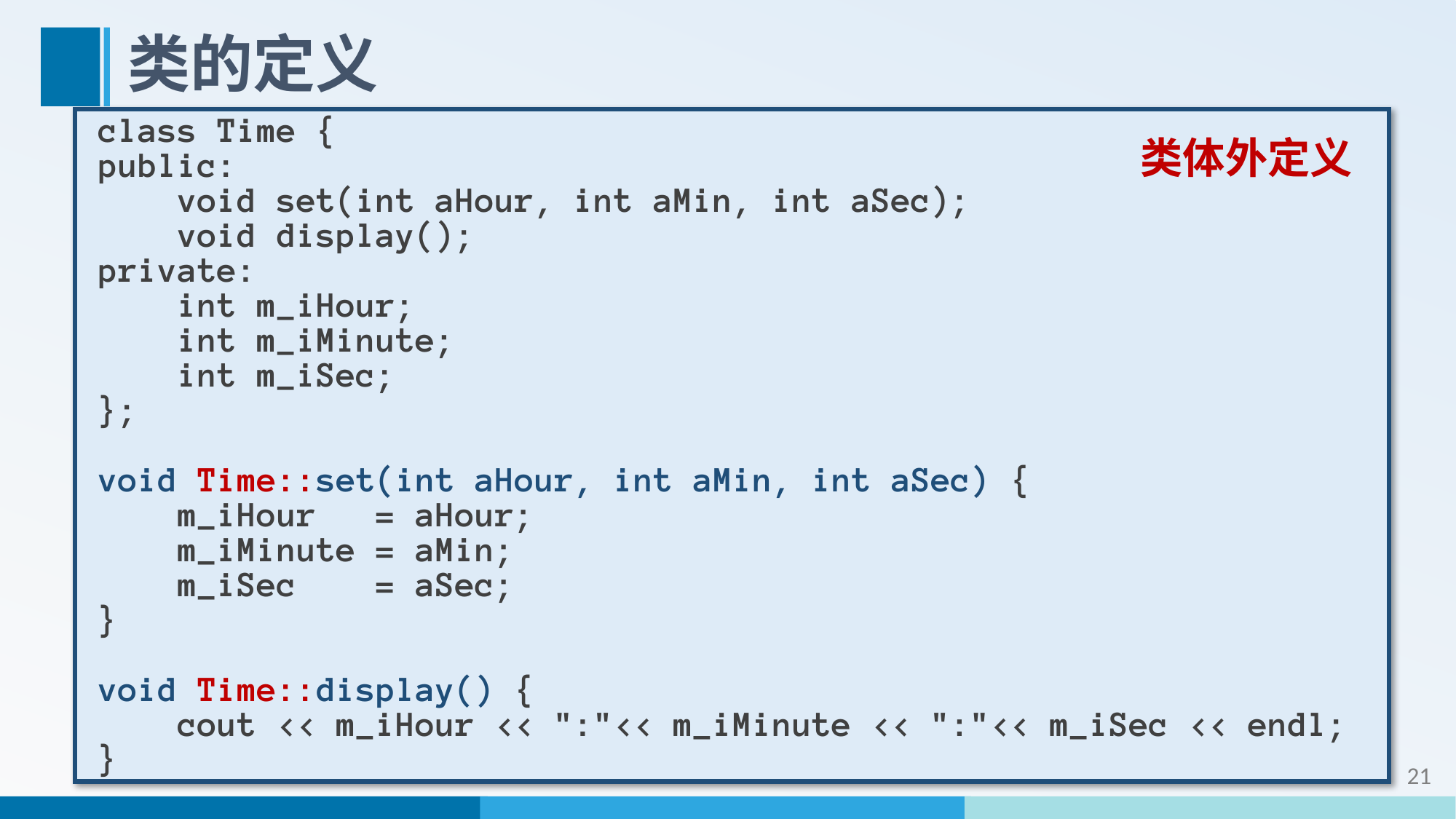

# 类的定义
class Time {
public:
    void set(int aHour, int aMin, int aSec);
    void display();
private:
    int m_iHour;
    int m_iMinute;
    int m_iSec;
};

void Time::set(int aHour, int aMin, int aSec) {
    m_iHour   = aHour;
    m_iMinute = aMin;
    m_iSec    = aSec;
}

void Time::display() {
    cout << m_iHour << ":"<< m_iMinute << ":"<< m_iSec << endl;
}
类体外定义